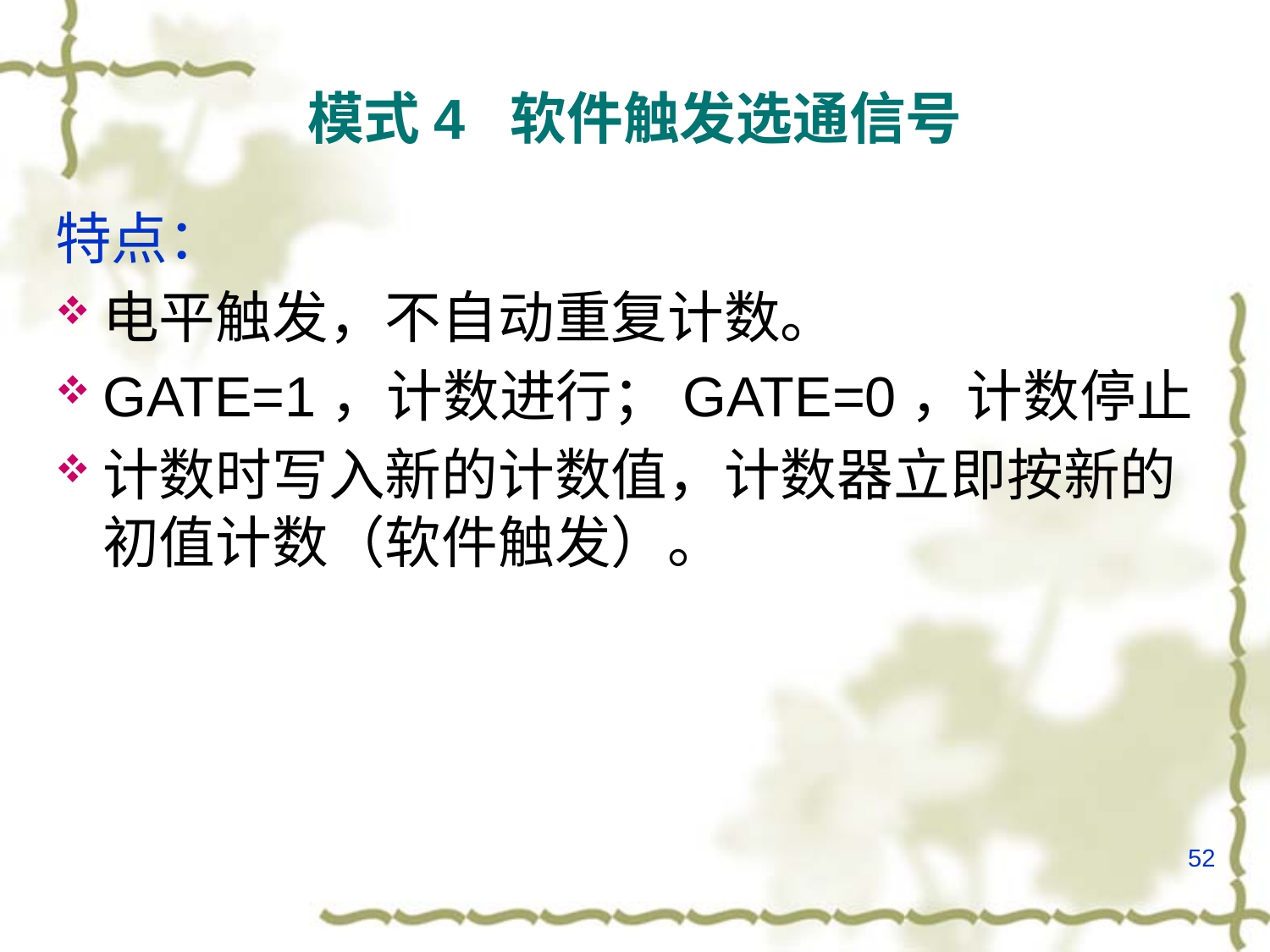

# 模式4  软件触发选通信号
特点：
电平触发，不自动重复计数。
GATE=1，计数进行；GATE=0，计数停止
计数时写入新的计数值，计数器立即按新的初值计数（软件触发）。
52